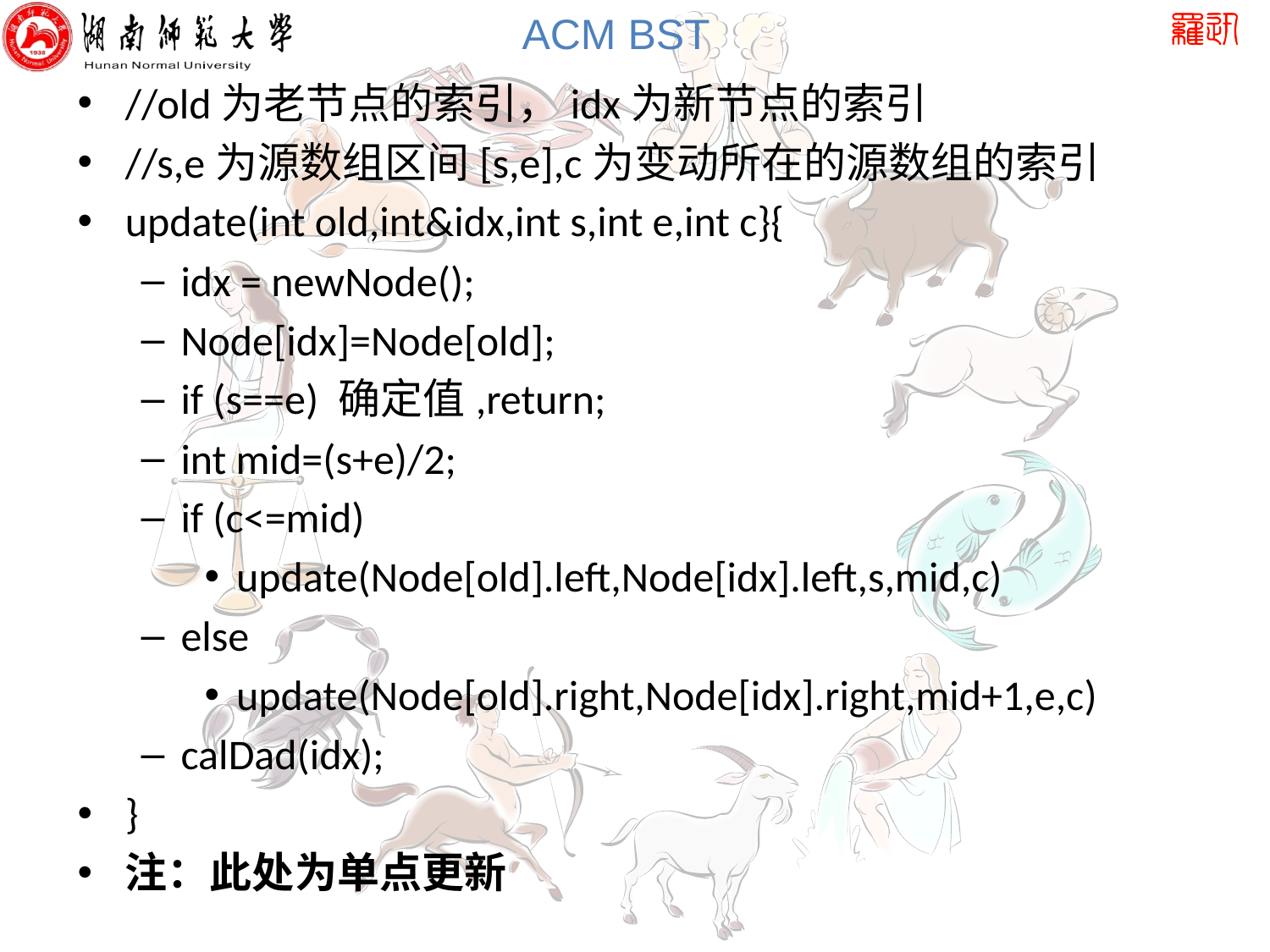

//old为老节点的索引，idx为新节点的索引
//s,e为源数组区间[s,e],c为变动所在的源数组的索引
update(int old,int&idx,int s,int e,int c}{
idx = newNode();
Node[idx]=Node[old];
if (s==e) 确定值,return;
int mid=(s+e)/2;
if (c<=mid)
update(Node[old].left,Node[idx].left,s,mid,c)
else
update(Node[old].right,Node[idx].right,mid+1,e,c)
calDad(idx);
}
注：此处为单点更新